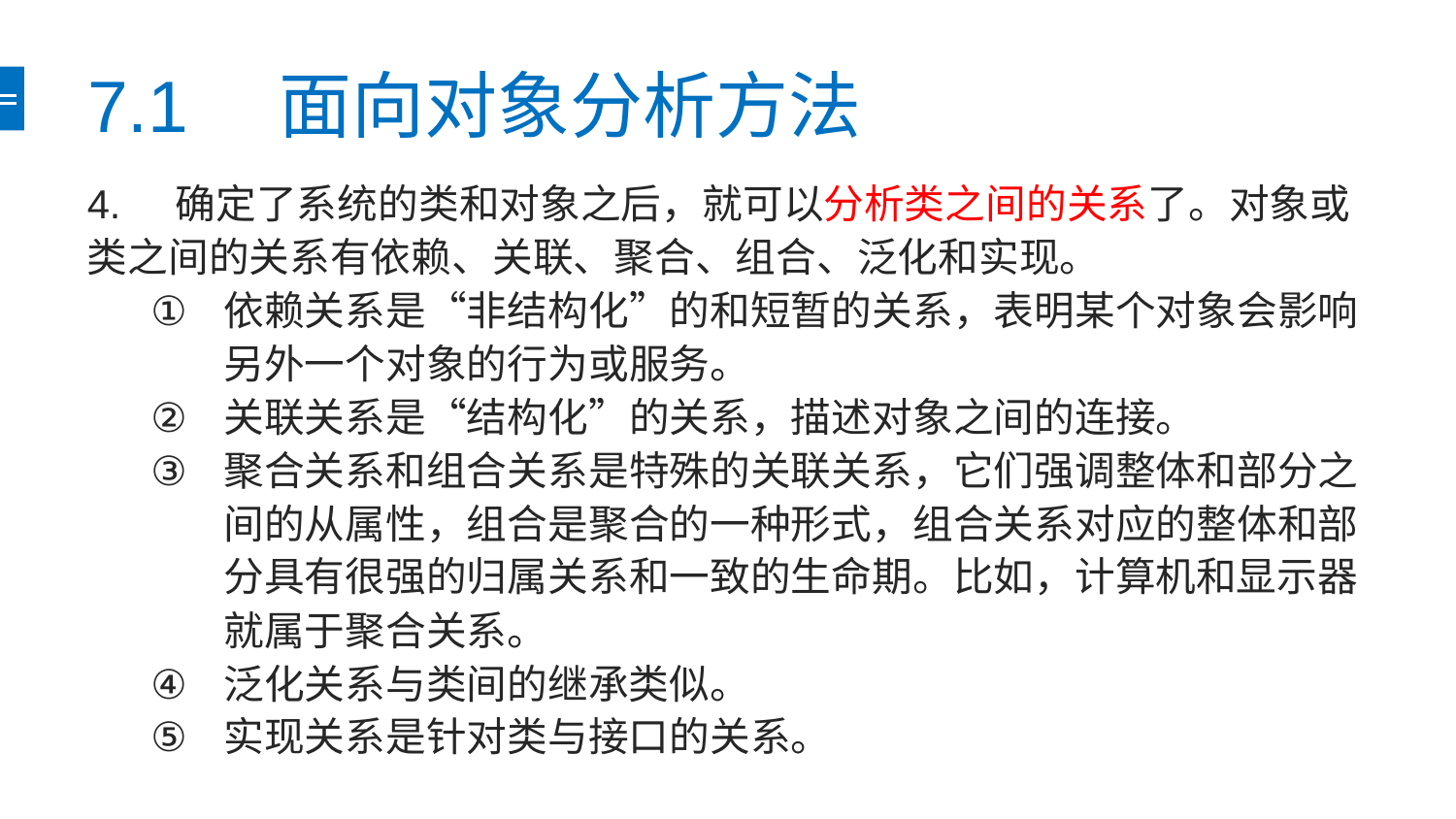

# 7.1　面向对象分析方法
4.    确定了系统的类和对象之后，就可以分析类之间的关系了。对象或类之间的关系有依赖、关联、聚合、组合、泛化和实现。
依赖关系是“非结构化”的和短暂的关系，表明某个对象会影响另外一个对象的行为或服务。
关联关系是“结构化”的关系，描述对象之间的连接。
聚合关系和组合关系是特殊的关联关系，它们强调整体和部分之间的从属性，组合是聚合的一种形式，组合关系对应的整体和部分具有很强的归属关系和一致的生命期。比如，计算机和显示器就属于聚合关系。
泛化关系与类间的继承类似。
实现关系是针对类与接口的关系。